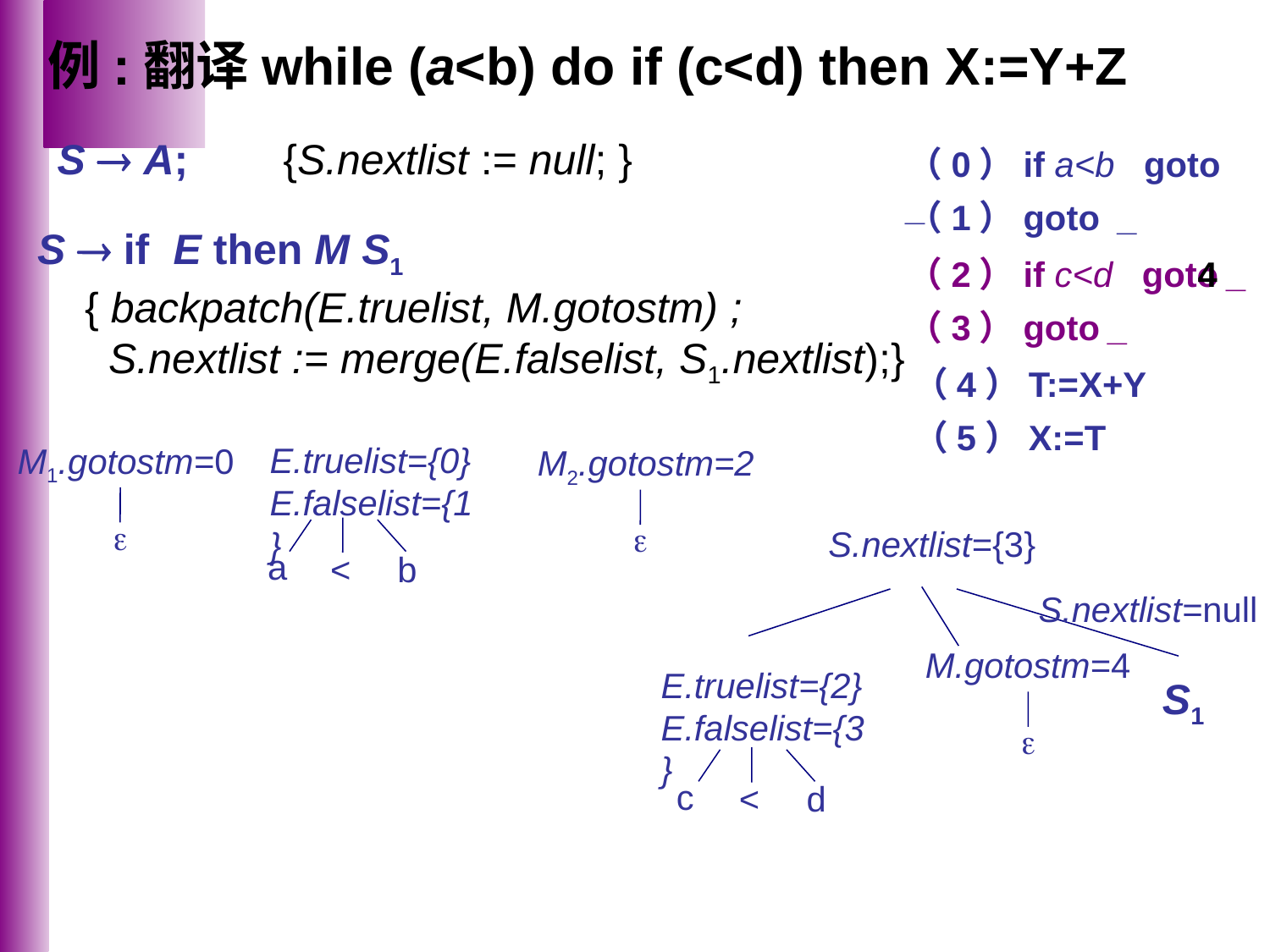

例:翻译while (a<b) do if (c<d) then X:=Y+Z
S → A;        {S.nextlist := null; }
（0）if a<b   goto _
（1）goto  _
S → if  E then M S1
    { backpatch(E.truelist, M.gotostm) ;
      S.nextlist := merge(E.falselist, S1.nextlist);}
（2）if c<d   goto _
4
（3）goto _
（4）T:=X+Y
（5）X:=T
E.truelist={0}
E.falselist={1}

a
<
b
M1.gotostm=0

ε
M2.gotostm=2

ε
S.nextlist={3}
S.nextlist=null

M.gotostm=4

ε
E.truelist={2}
E.falselist={3}

c
<
d
S1